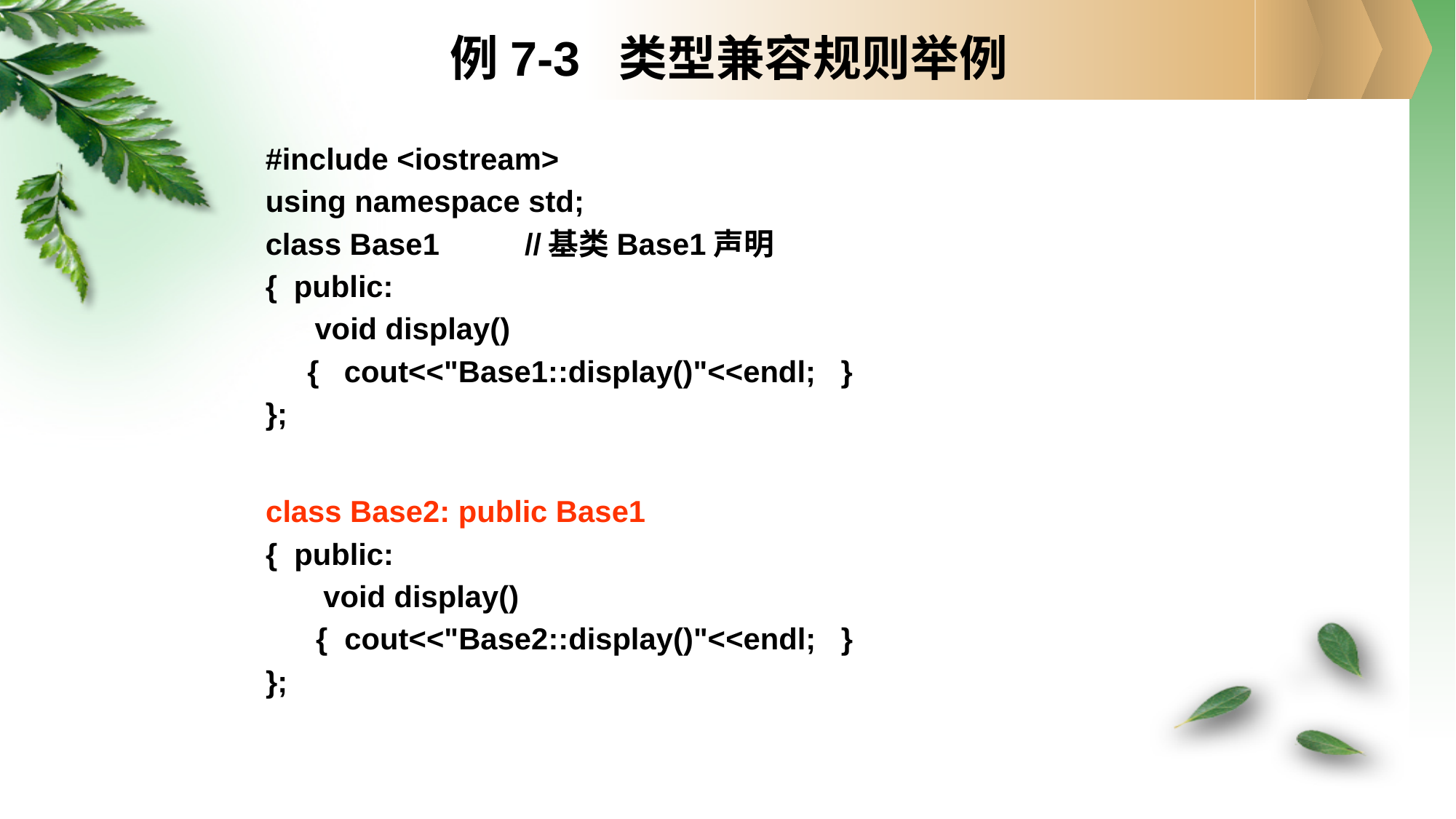

# 例7-3  类型兼容规则举例
#include <iostream>
using namespace std;
class Base1	//基类Base1声明
{  public:
	 void display()
     {   cout<<"Base1::display()"<<endl;   }
};
class Base2: public Base1
{  public:
	  void display()
      {  cout<<"Base2::display()"<<endl;   }
};